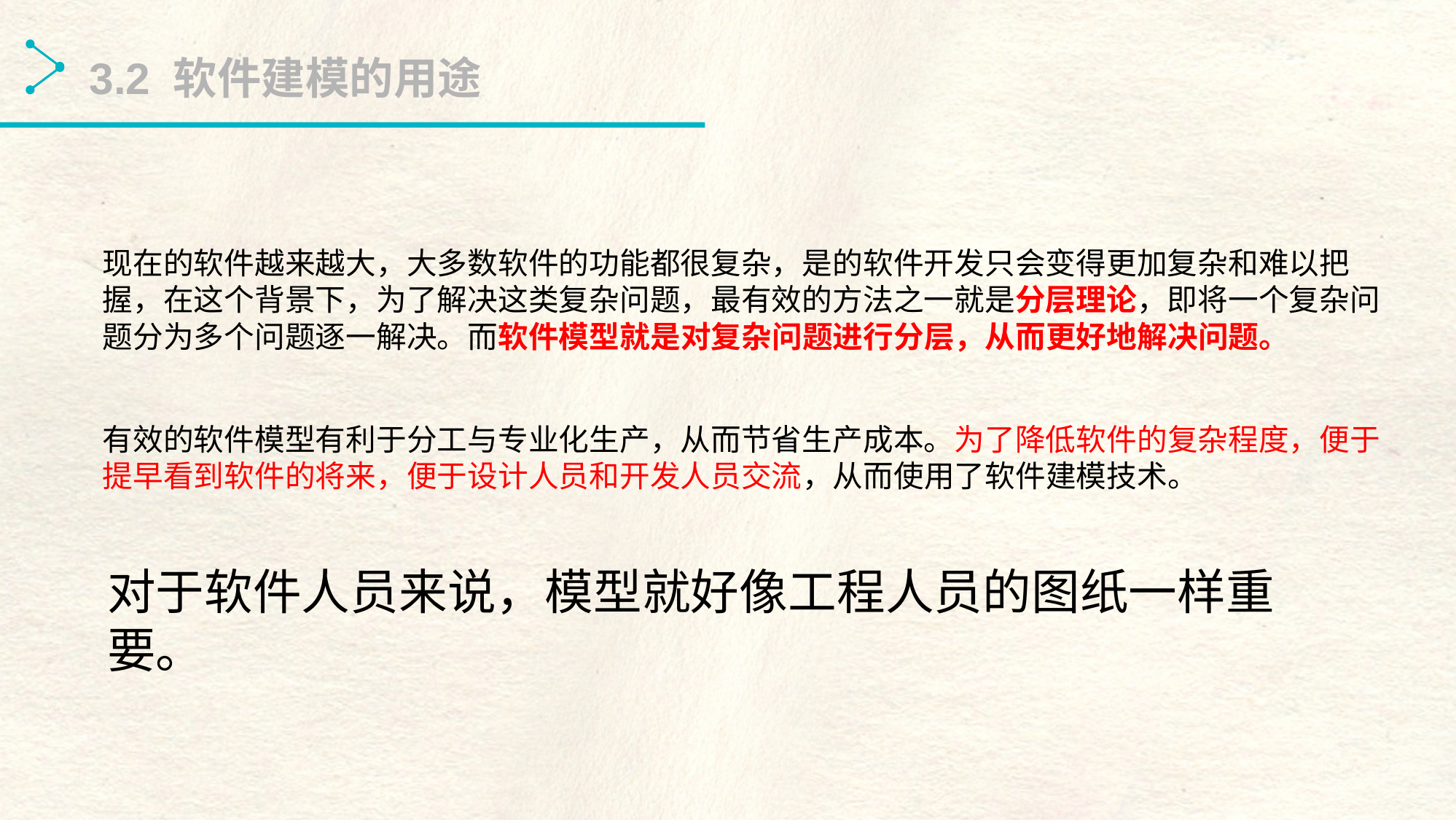

3.2 软件建模的用途

现在的软件越来越大，大多数软件的功能都很复杂，是的软件开发只会变得更加复杂和难以把握，在这个背景下，为了解决这类复杂问题，最有效的方法之一就是分层理论，即将一个复杂问题分为多个问题逐一解决。而软件模型就是对复杂问题进行分层，从而更好地解决问题。
有效的软件模型有利于分工与专业化生产，从而节省生产成本。为了降低软件的复杂程度，便于提早看到软件的将来，便于设计人员和开发人员交流，从而使用了软件建模技术。

对于软件人员来说，模型就好像工程人员的图纸一样重要。